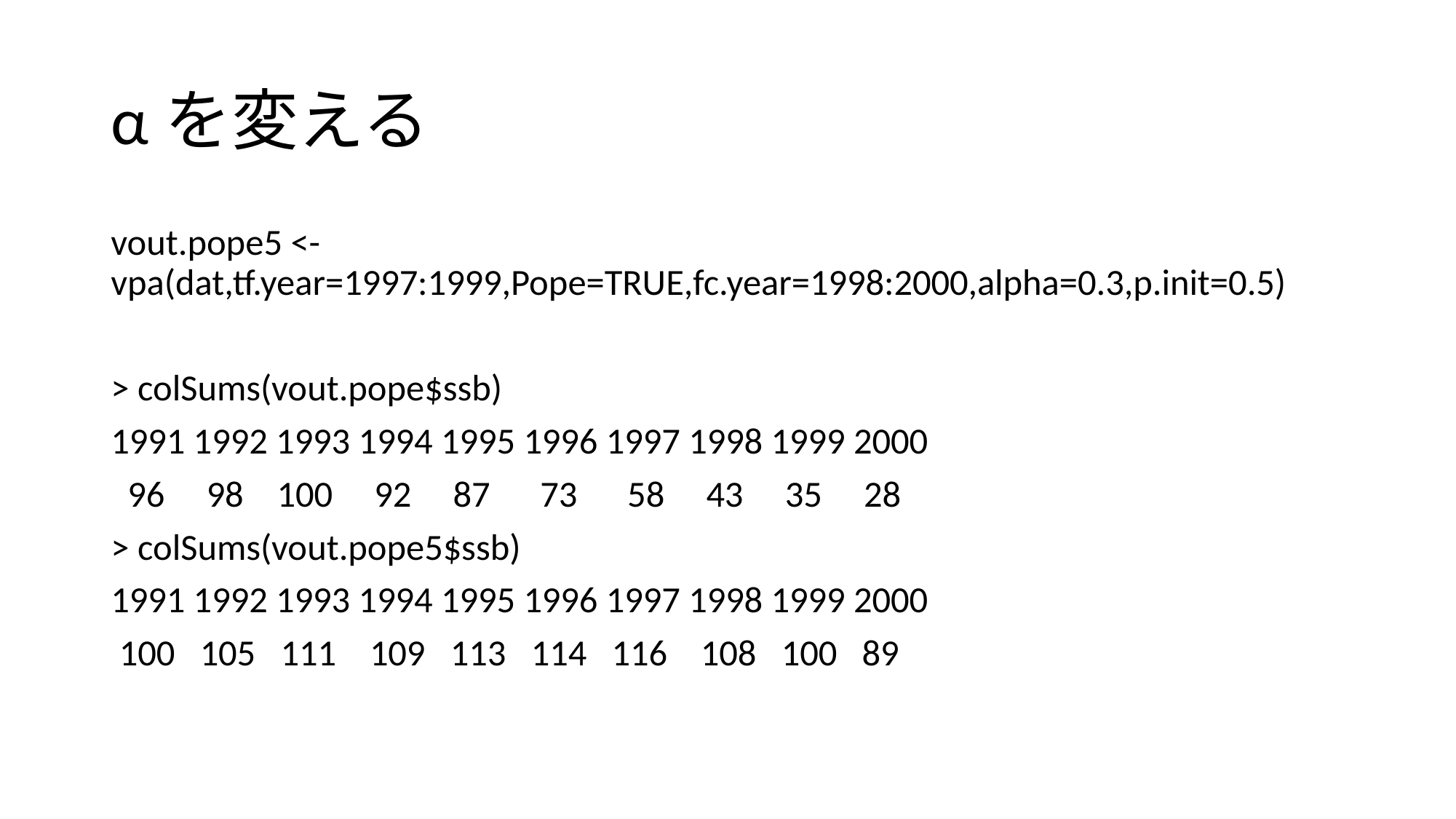

# αを変える
vout.pope5 <- vpa(dat,tf.year=1997:1999,Pope=TRUE,fc.year=1998:2000,alpha=0.3,p.init=0.5)

> colSums(vout.pope$ssb)
1991 1992 1993 1994 1995 1996 1997 1998 1999 2000
  96     98    100     92     87      73      58     43     35     28
> colSums(vout.pope5$ssb)
1991 1992 1993 1994 1995 1996 1997 1998 1999 2000
 100   105   111    109   113   114   116    108   100   89